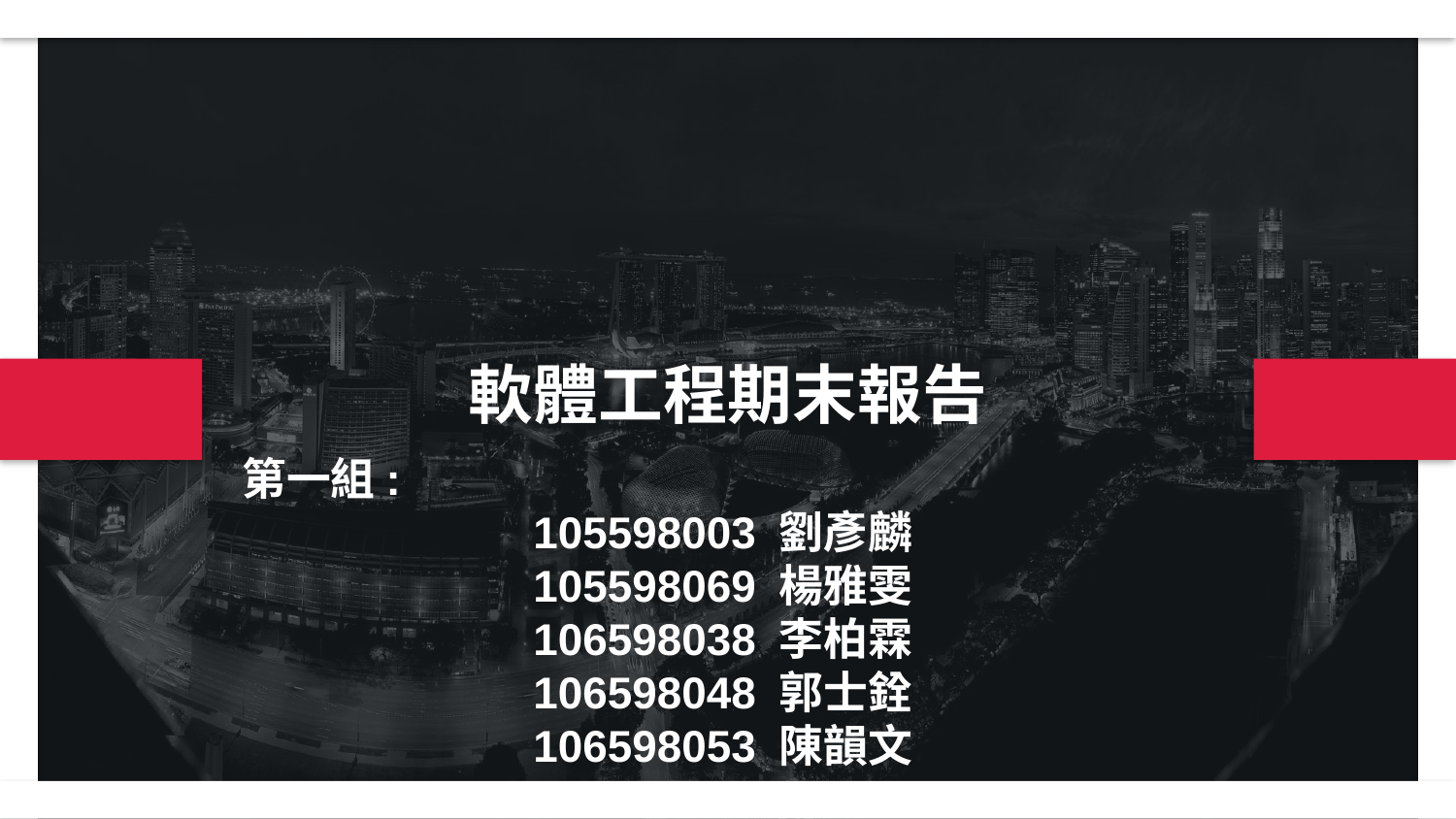

軟體工程期末報告

第一組:
		105598003 劉彥麟
		105598069 楊雅雯
		106598038 李柏霖
		106598048 郭士銓
		106598053 陳韻文